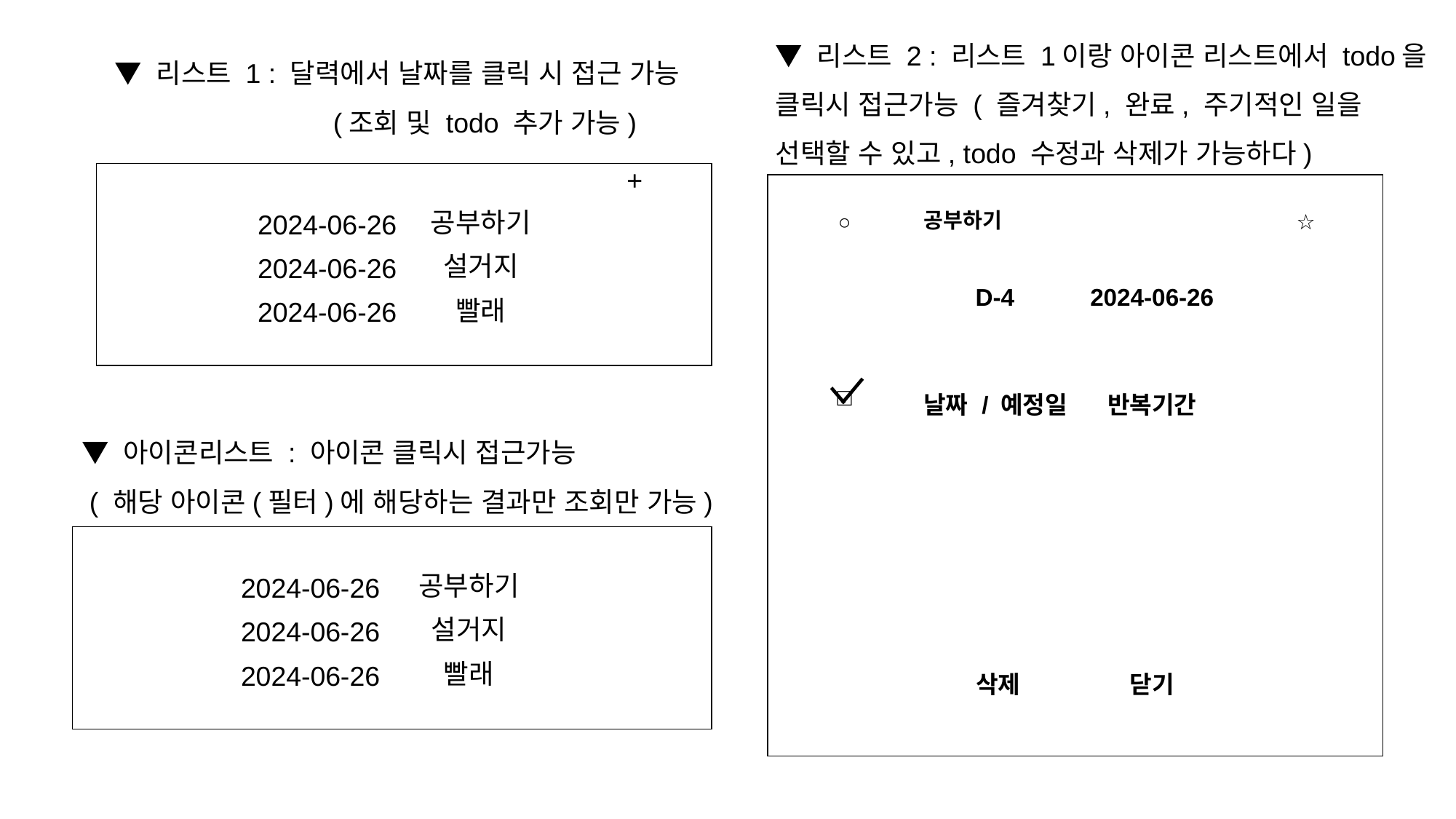

▼ 리스트 2 : 리스트 1이랑 아이콘 리스트에서 todo을
클릭시 접근가능 ( 즐겨찾기, 완료, 주기적인 일을
선택할 수 있고, todo 수정과 삭제가 가능하다)
▼ 리스트 1 : 달력에서 날짜를 클릭 시 접근 가능
		(조회 및 todo 추가 가능)
|  |  |  | + |
| --- | --- | --- | --- |
|  | 2024-06-26 | 공부하기 |  |
|  | 2024-06-26 | 설거지 |  |
|  | 2024-06-26 | 빨래 |  |
|  |  |  |  |
|  |  |  |  |
| --- | --- | --- | --- |
| ○ | 공부하기 |  | ☆ |
|  |  |  |  |
|  | D-4 | 2024-06-26 |  |
|  |  |  |  |
|  |  |  |  |
| □ | 날짜 / 예정일 | 반복기간 |  |
|  |  |  |  |
|  |  |  |  |
|  |  |  |  |
|  |  |  |  |
|  |  |  |  |
|  |  |  |  |
|  |  |  |  |
|  |  |  |  |
|  | 삭제 | 닫기 |  |
|  |  |  |  |
|  |  |  |  |
▼ 아이콘리스트 : 아이콘 클릭시 접근가능
 ( 해당 아이콘(필터)에 해당하는 결과만 조회만 가능)
|  |  |  |  |
| --- | --- | --- | --- |
|  | 2024-06-26 | 공부하기 |  |
|  | 2024-06-26 | 설거지 |  |
|  | 2024-06-26 | 빨래 |  |
|  |  |  |  |